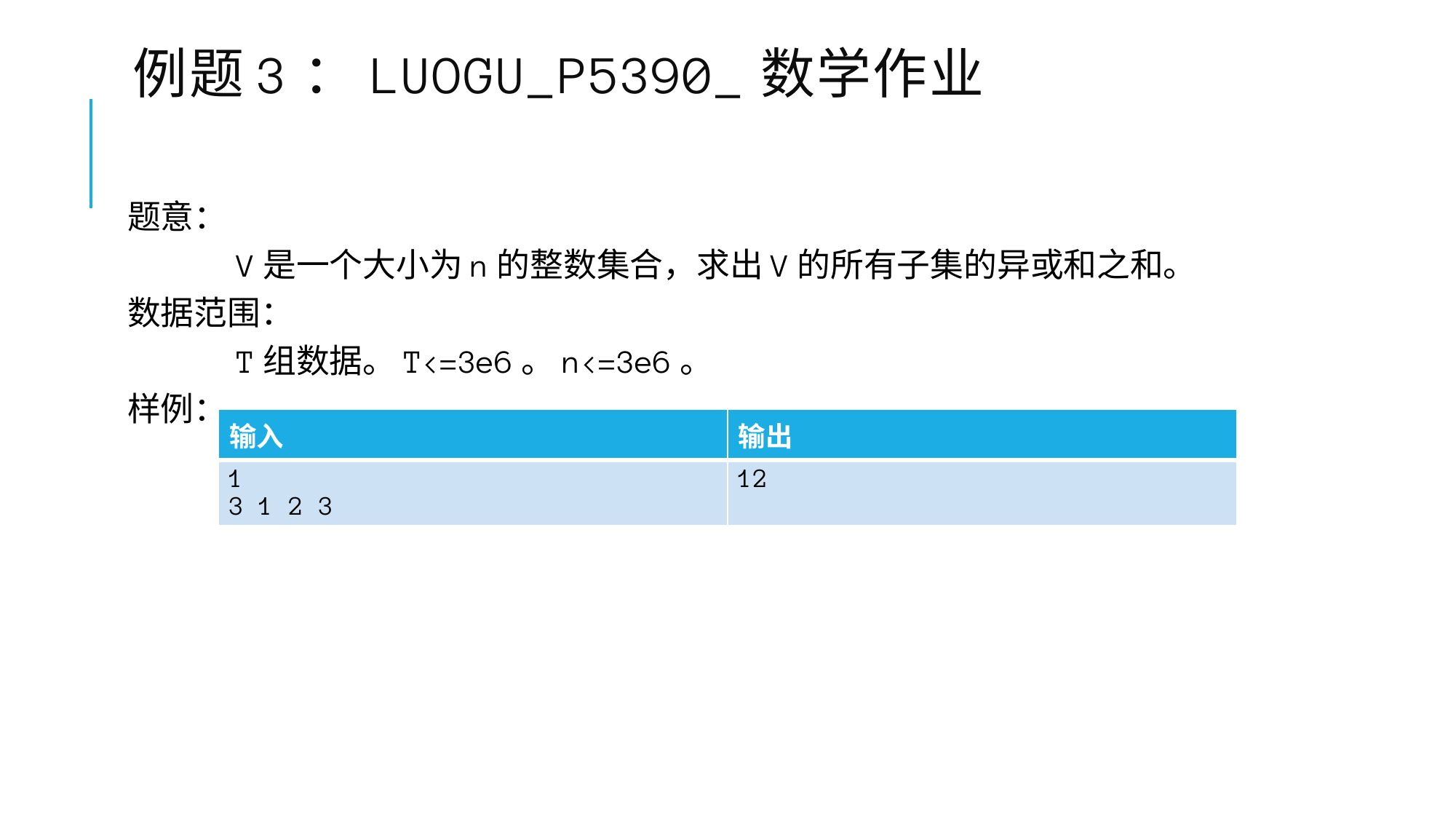

# 例题3：LUogu_P5390_数学作业
题意：
	V是一个大小为n的整数集合，求出V的所有子集的异或和之和。
数据范围：
	T组数据。T<=3e6。n<=3e6。
样例：

| 输入 | 输出 |
| --- | --- |
| 1 3 1 2 3 | 12 |